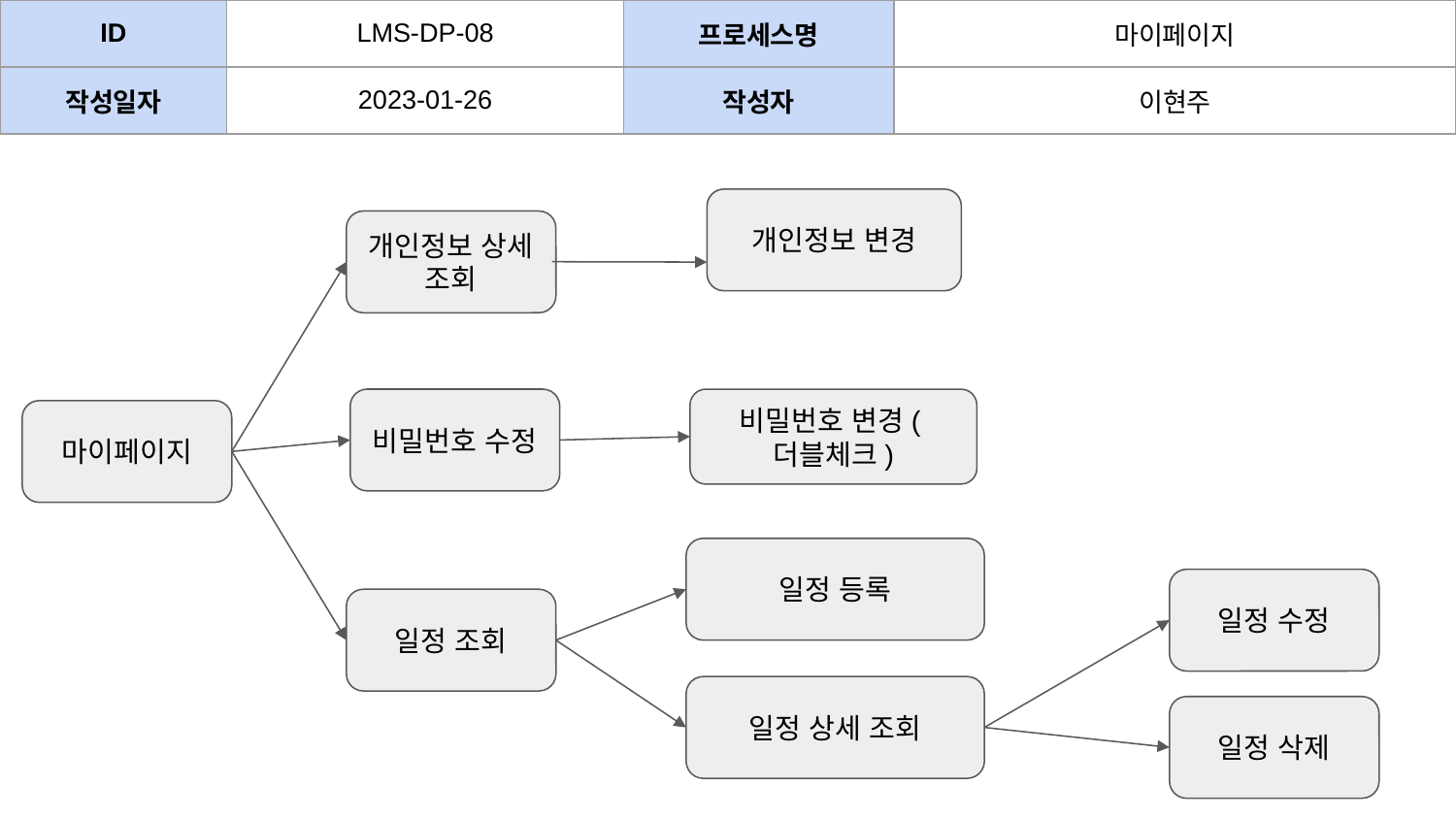

| ID | LMS-DP-08 | 프로세스명 | 마이페이지 |  |  |
| --- | --- | --- | --- | --- | --- |
| 작성일자 | 2023-01-26 | 작성자 | 이현주 |  |  |
개인정보 변경
개인정보 상세 조회
비밀번호 수정
비밀번호 변경(더블체크)
마이페이지
일정 등록
일정 수정
일정 조회
일정 상세 조회
일정 삭제